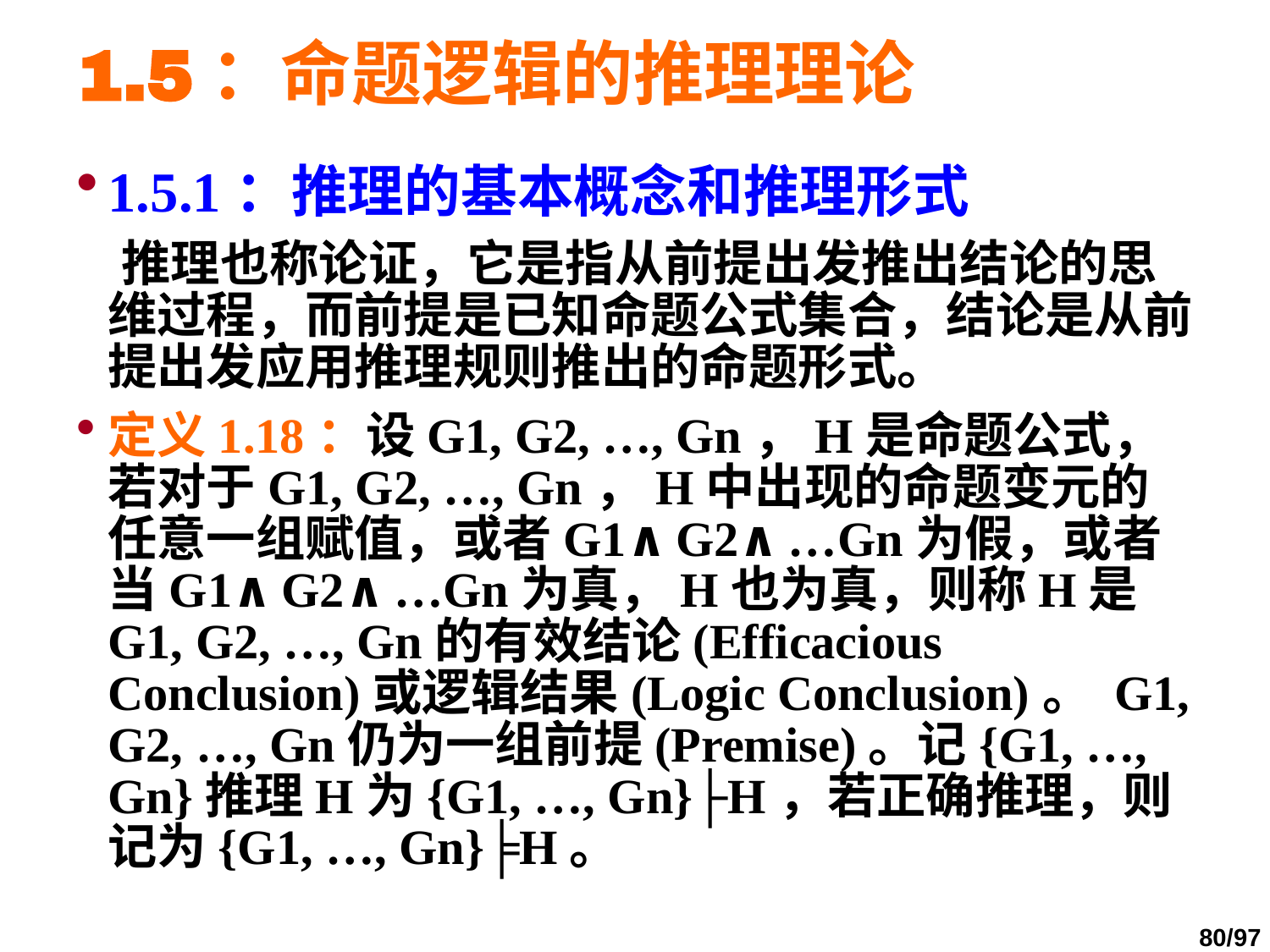

# 1.5：命题逻辑的推理理论
1.5.1：推理的基本概念和推理形式
   推理也称论证，它是指从前提出发推出结论的思维过程，而前提是已知命题公式集合，结论是从前提出发应用推理规则推出的命题形式。
定义1.18：设G1, G2, …, Gn，H是命题公式，若对于G1, G2, …, Gn，H中出现的命题变元的任意一组赋值，或者G1∧G2∧…Gn为假，或者当G1∧G2∧…Gn为真，H也为真，则称H是G1, G2, …, Gn的有效结论(Efficacious Conclusion)或逻辑结果(Logic Conclusion)。 G1, G2, …, Gn仍为一组前提(Premise)。记{G1, …, Gn}推理H为{G1, …, Gn}├H，若正确推理，则记为{G1, …, Gn}╞H。